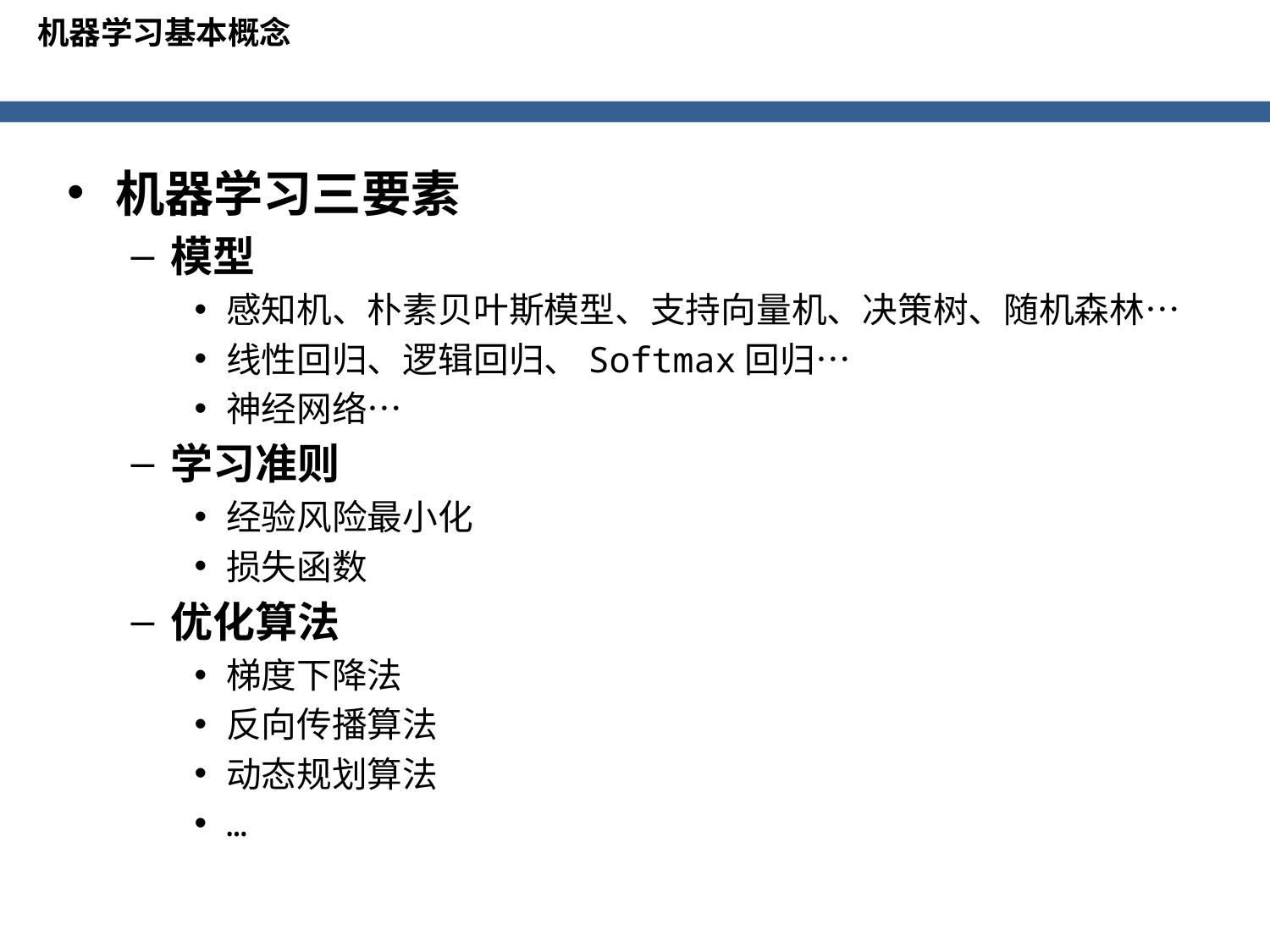

机器学习基本概念
机器学习三要素
模型
感知机、朴素贝叶斯模型、支持向量机、决策树、随机森林…
线性回归、逻辑回归、Softmax回归…
神经网络…
学习准则
经验风险最小化
损失函数
优化算法
梯度下降法
反向传播算法
动态规划算法
…